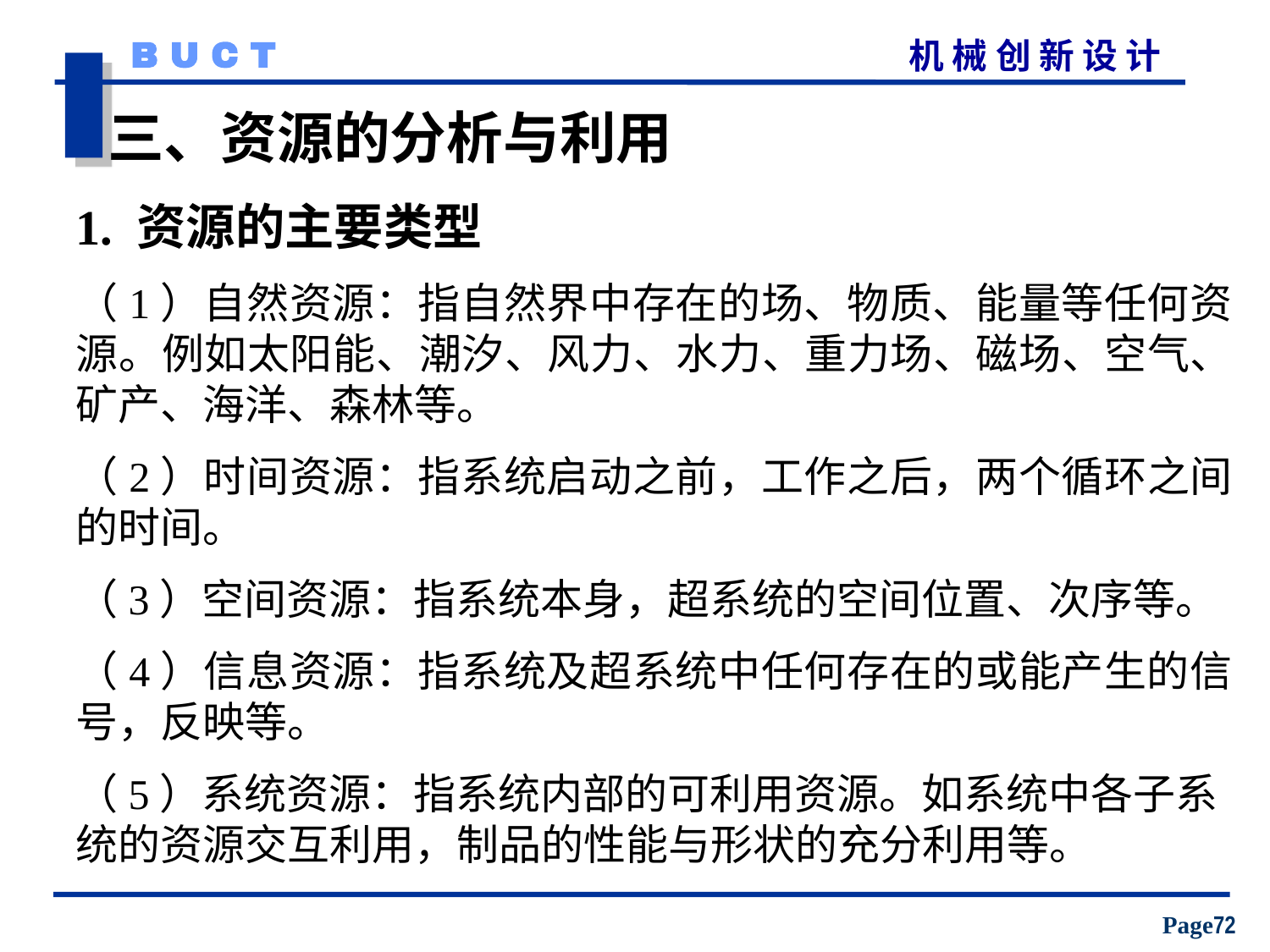

三、资源的分析与利用
1. 资源的主要类型
（1）自然资源：指自然界中存在的场、物质、能量等任何资源。例如太阳能、潮汐、风力、水力、重力场、磁场、空气、矿产、海洋、森林等。
（2）时间资源：指系统启动之前，工作之后，两个循环之间的时间。
（3）空间资源：指系统本身，超系统的空间位置、次序等。
（4）信息资源：指系统及超系统中任何存在的或能产生的信号，反映等。
（5）系统资源：指系统内部的可利用资源。如系统中各子系统的资源交互利用，制品的性能与形状的充分利用等。
Page72